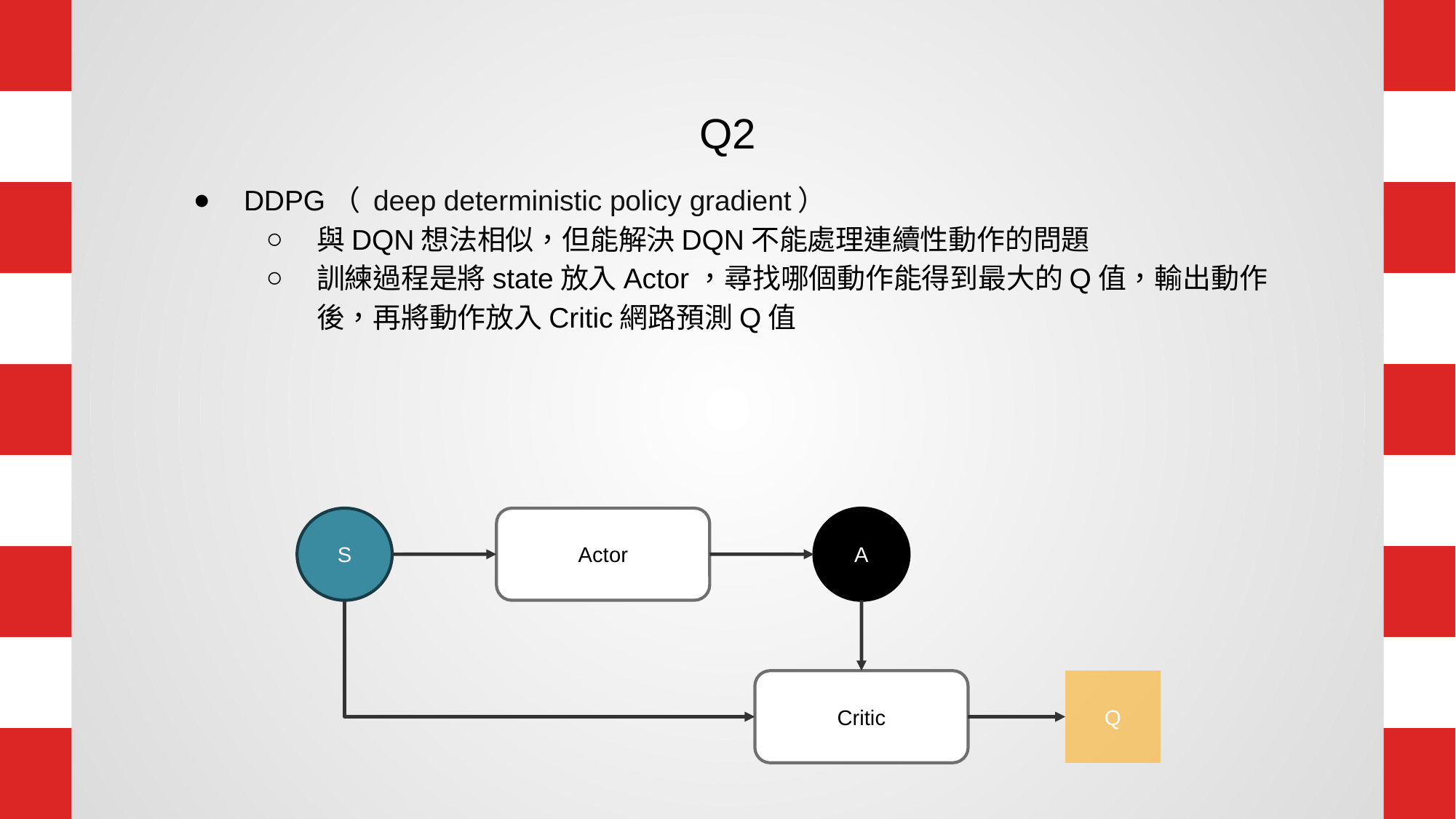

# Q2
DDPG（ deep deterministic policy gradient）
與DQN想法相似，但能解決DQN不能處理連續性動作的問題
訓練過程是將state放入Actor，尋找哪個動作能得到最大的Q值，輸出動作後，再將動作放入Critic網路預測Q值
S
A
Actor
Critic
Q